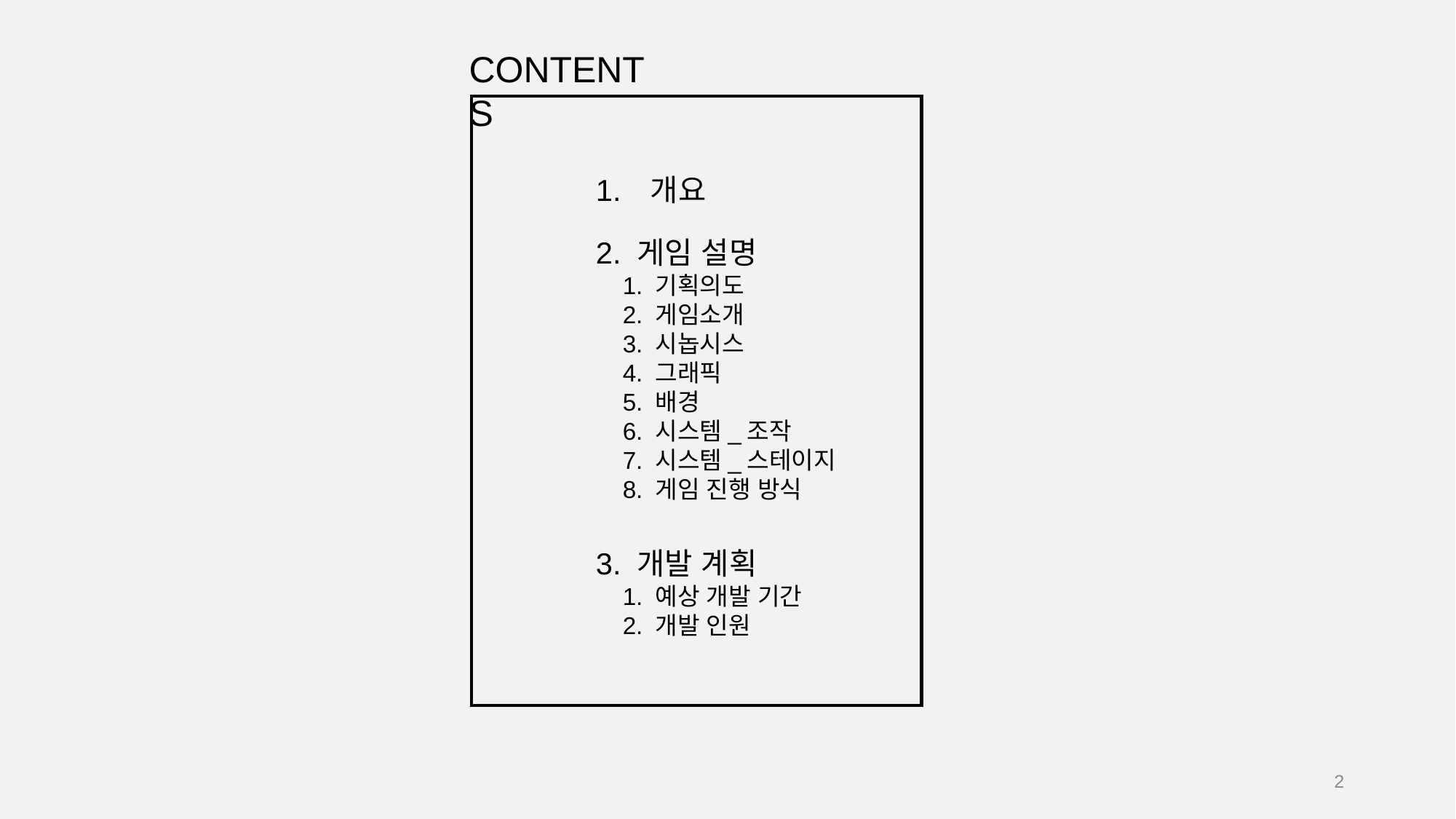

CONTENTS

개요

2. 게임 설명
    1. 기획의도
    2. 게임소개
    3. 시놉시스
    4. 그래픽
    5. 배경
    6. 시스템_조작
    7. 시스템_스테이지
    8. 게임 진행 방식

3. 개발 계획
    1. 예상 개발 기간
    2. 개발 인원
2